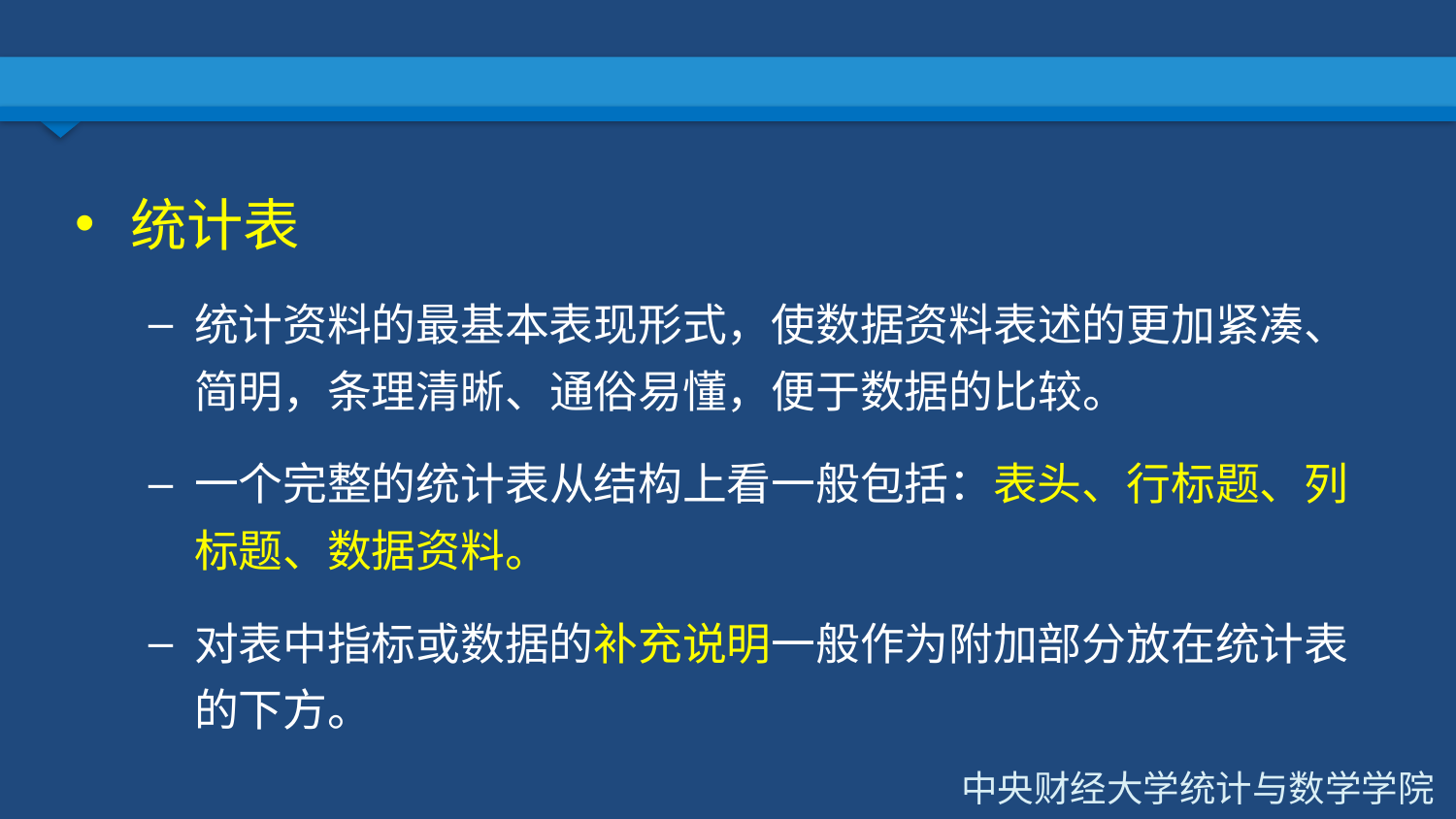

#
统计表
统计资料的最基本表现形式，使数据资料表述的更加紧凑、简明，条理清晰、通俗易懂，便于数据的比较。
一个完整的统计表从结构上看一般包括：表头、行标题、列标题、数据资料。
对表中指标或数据的补充说明一般作为附加部分放在统计表的下方。